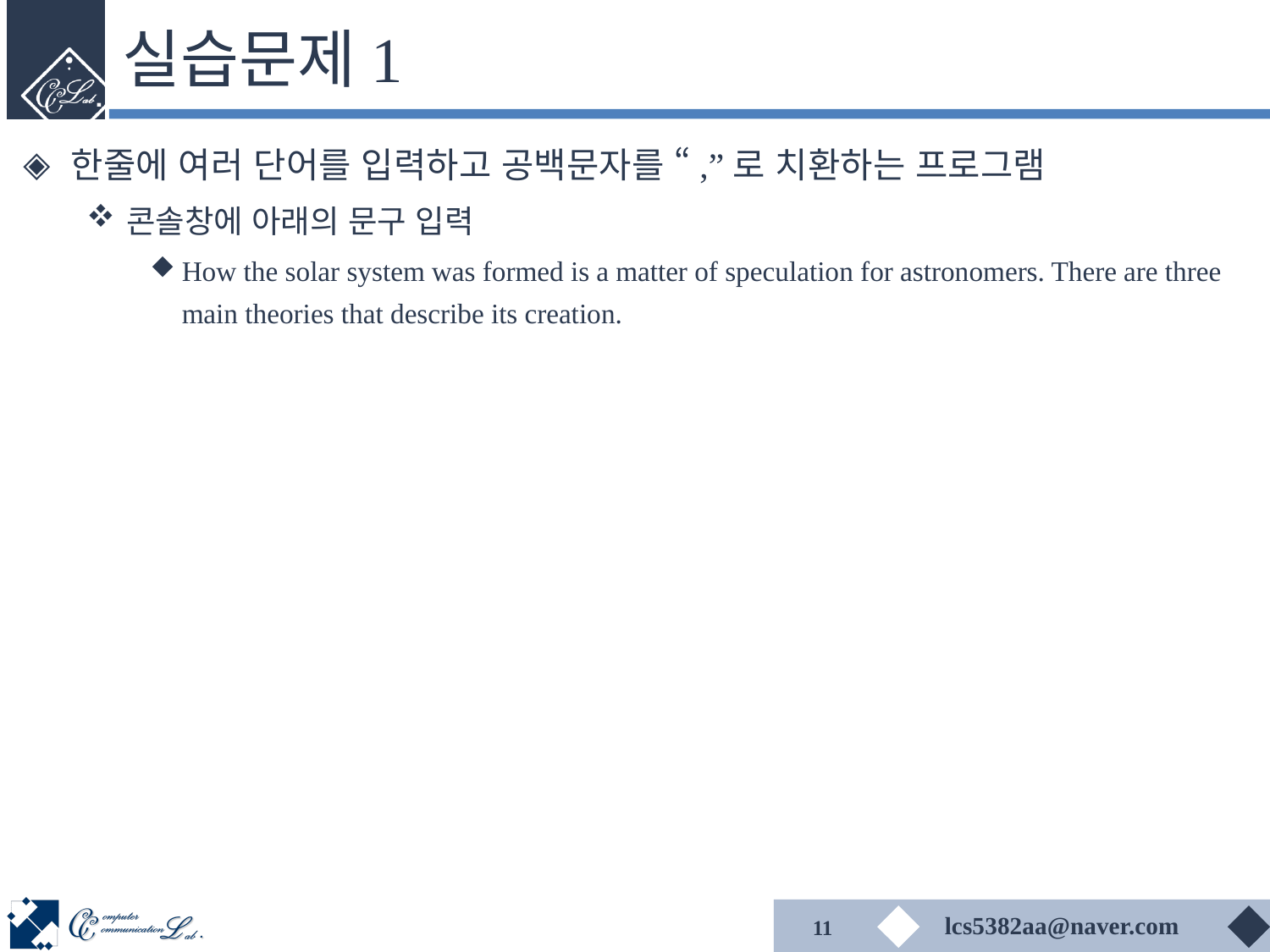

# 실습문제1
한줄에 여러 단어를 입력하고 공백문자를 “,”로 치환하는 프로그램
콘솔창에 아래의 문구 입력
How the solar system was formed is a matter of speculation for astronomers. There are three main theories that describe its creation.